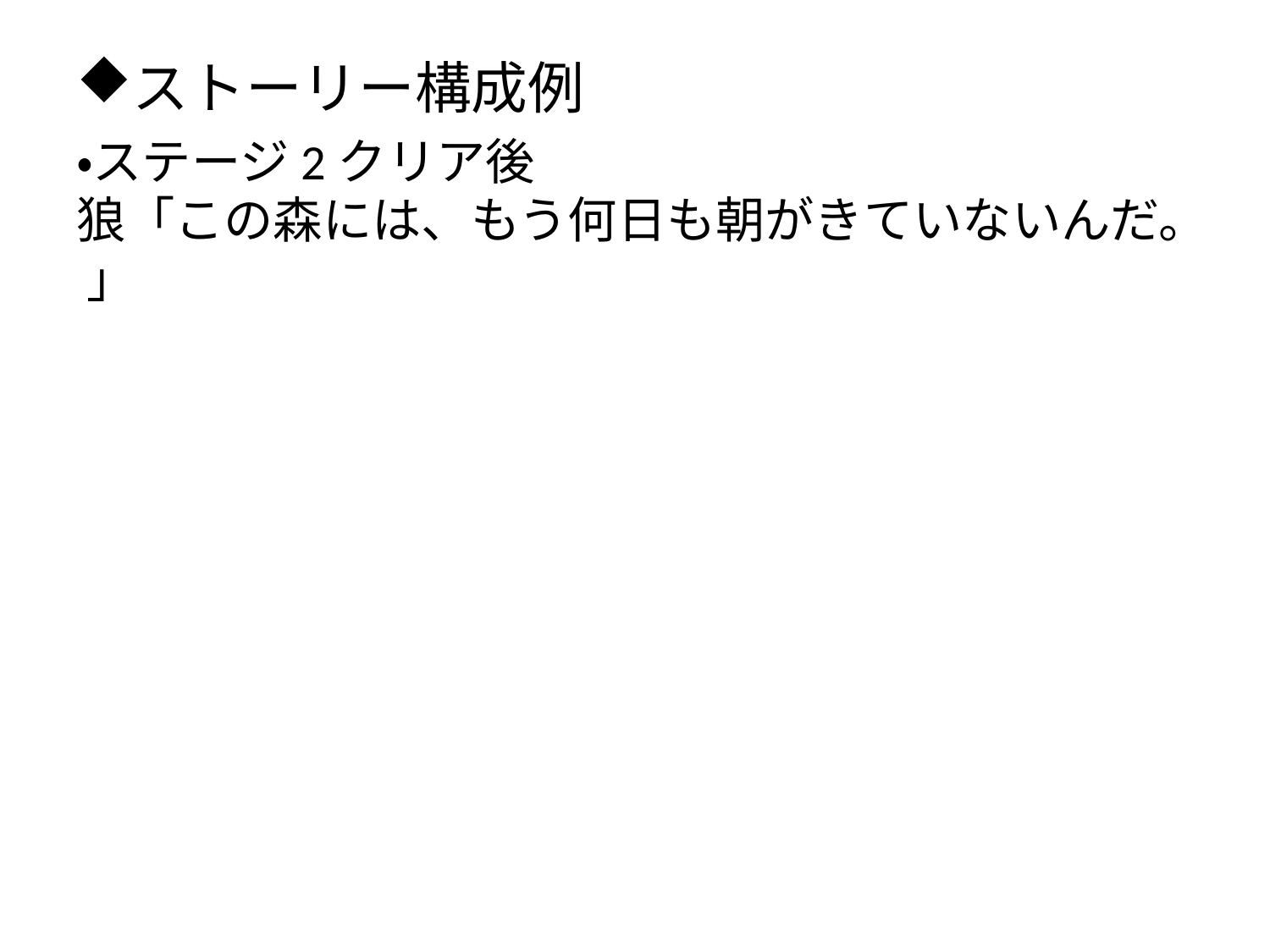

ストーリー構成例
・ステージ2クリア後
狼「この森には、もう何日も朝がきていないんだ。 」